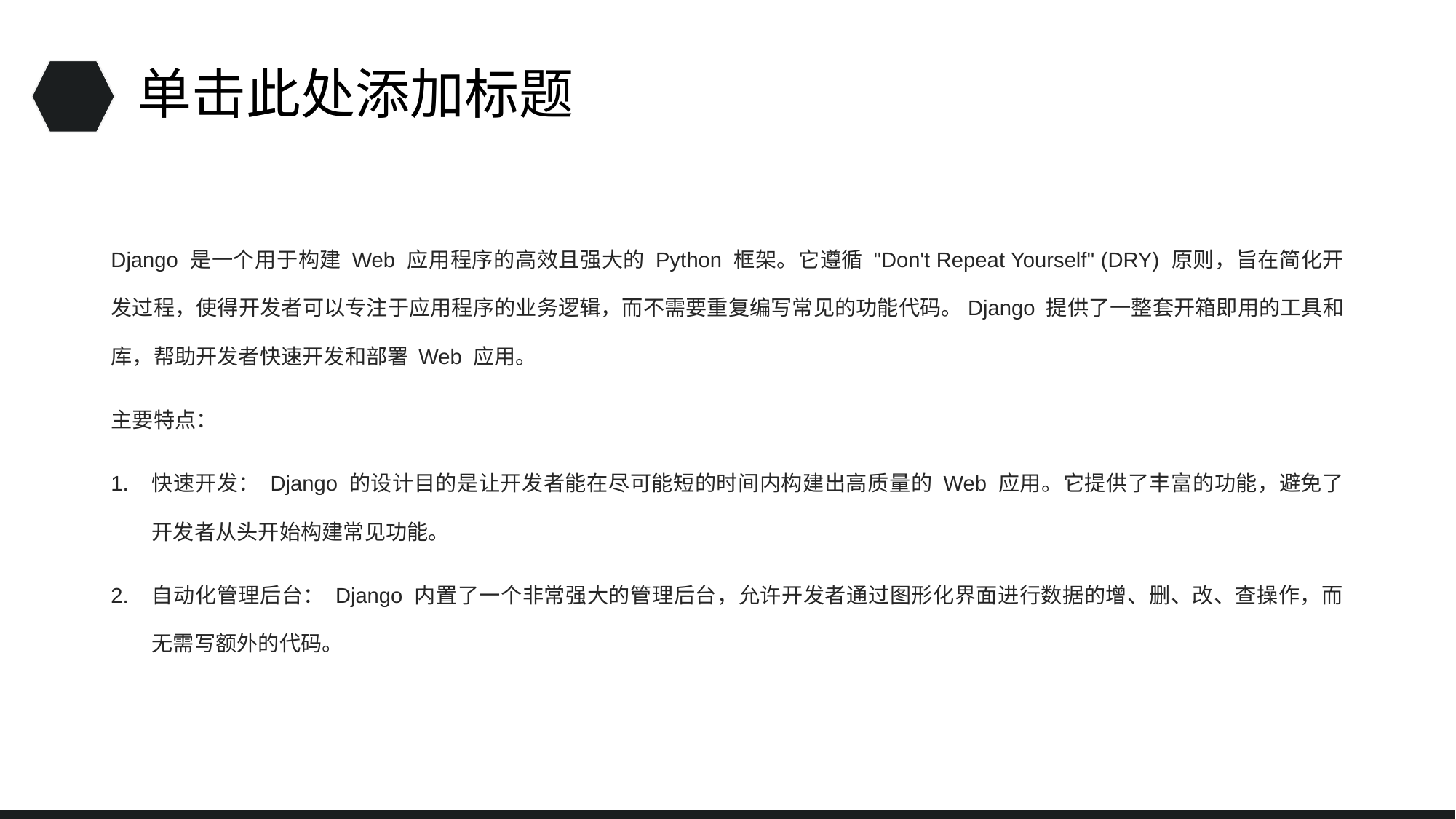

# 单击此处添加标题
Django 是一个用于构建 Web 应用程序的高效且强大的 Python 框架。它遵循 "Don't Repeat Yourself" (DRY) 原则，旨在简化开发过程，使得开发者可以专注于应用程序的业务逻辑，而不需要重复编写常见的功能代码。Django 提供了一整套开箱即用的工具和库，帮助开发者快速开发和部署 Web 应用。
主要特点：
快速开发： Django 的设计目的是让开发者能在尽可能短的时间内构建出高质量的 Web 应用。它提供了丰富的功能，避免了开发者从头开始构建常见功能。
自动化管理后台： Django 内置了一个非常强大的管理后台，允许开发者通过图形化界面进行数据的增、删、改、查操作，而无需写额外的代码。